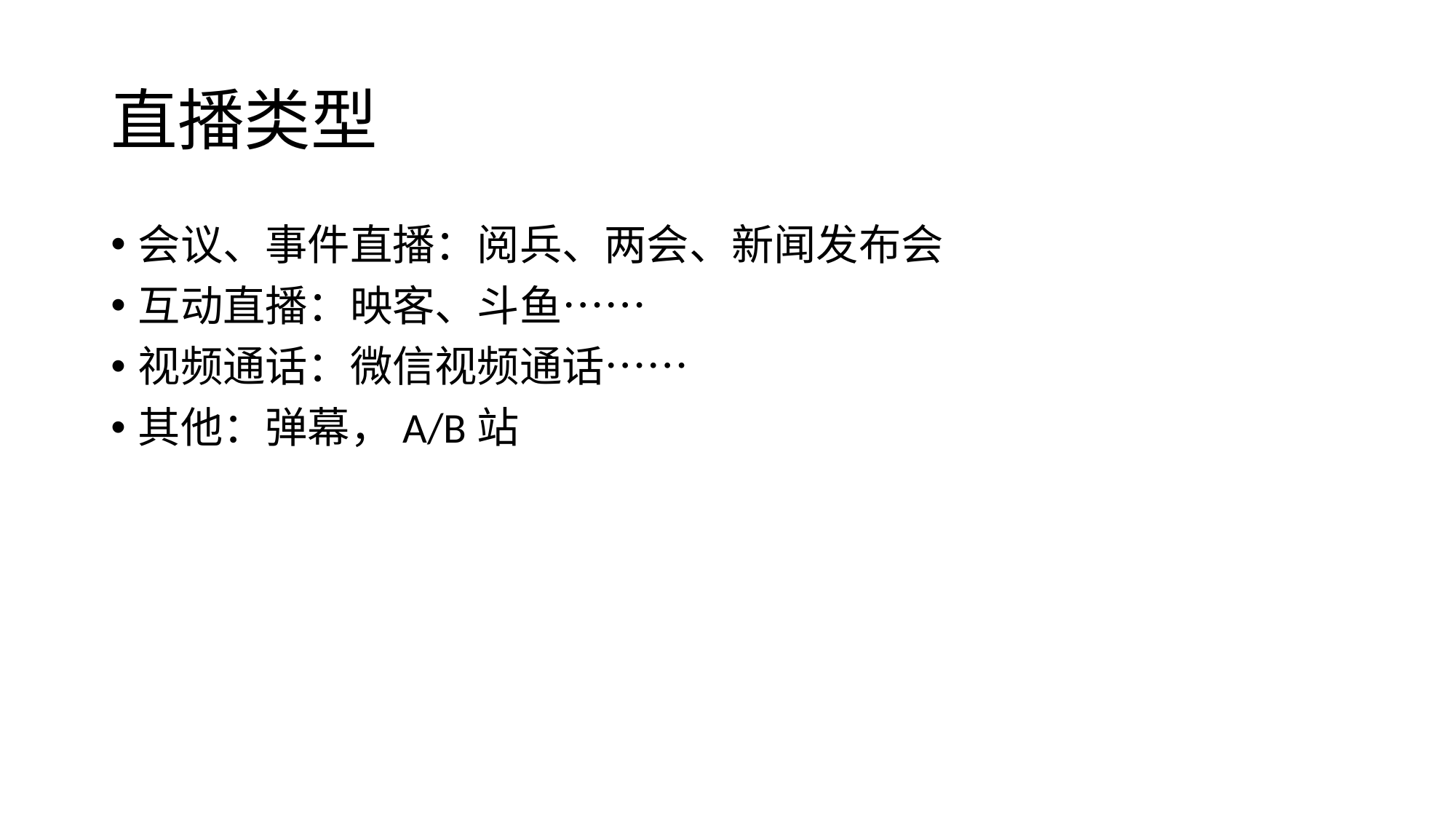

# 直播类型
会议、事件直播：阅兵、两会、新闻发布会
互动直播：映客、斗鱼……
视频通话：微信视频通话……
其他：弹幕，A/B站